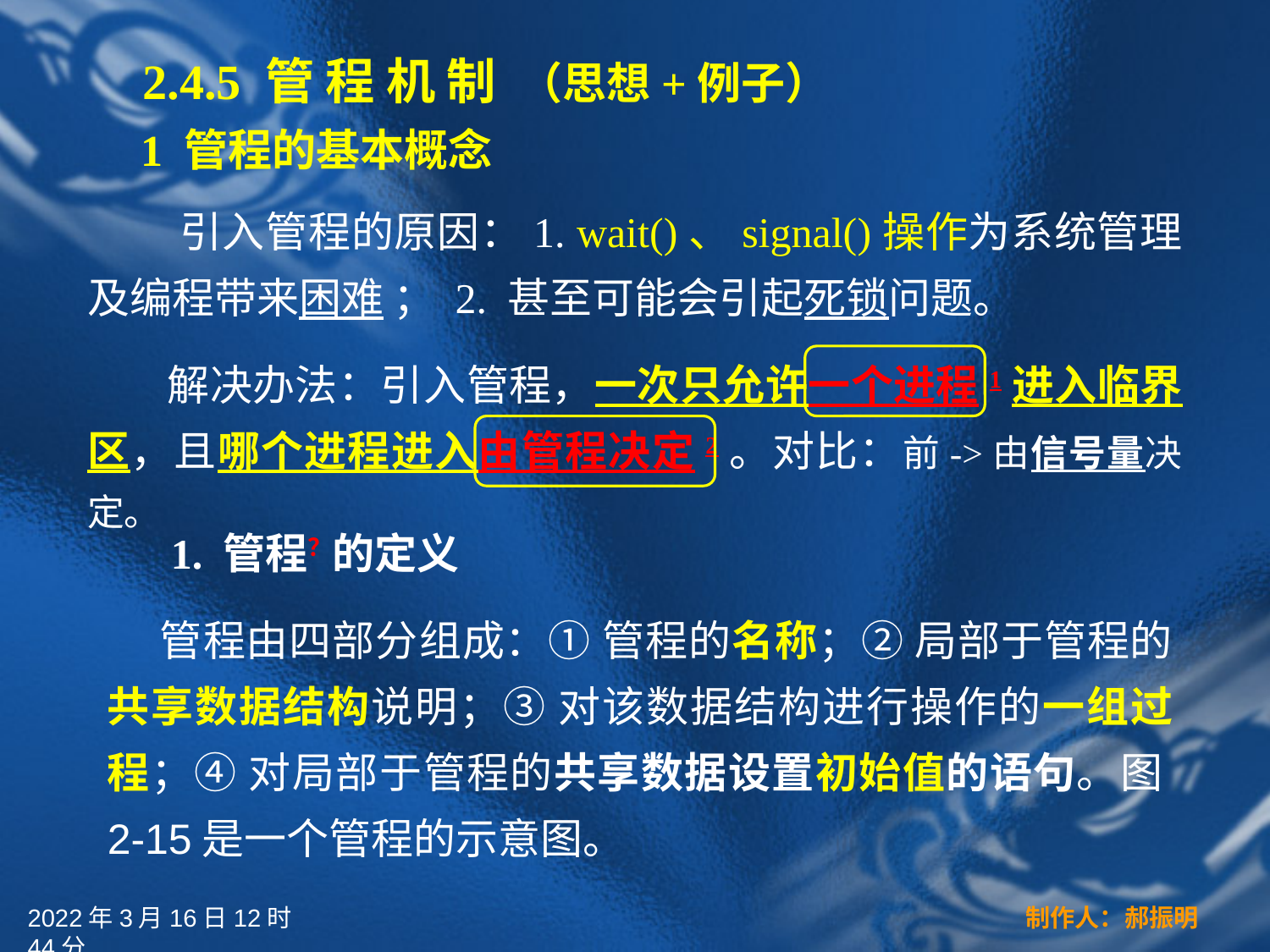

2.4.5 管 程 机 制  （思想+例子）
1 管程的基本概念
        引入管程的原因：1. wait()、signal()操作为系统管理及编程带来困难 ； 2. 甚至可能会引起死锁问题。
       解决办法：引入管程，一次只允许一个进程1进入临界区，且哪个进程进入由管程决定2。对比：前->由信号量决定。

      1. 管程？的定义
    管程由四部分组成：① 管程的名称；② 局部于管程的共享数据结构说明；③ 对该数据结构进行操作的一组过程；④ 对局部于管程的共享数据设置初始值的语句。图2-15是一个管程的示意图。
2022年3月16日12时44分
制作人：郝振明